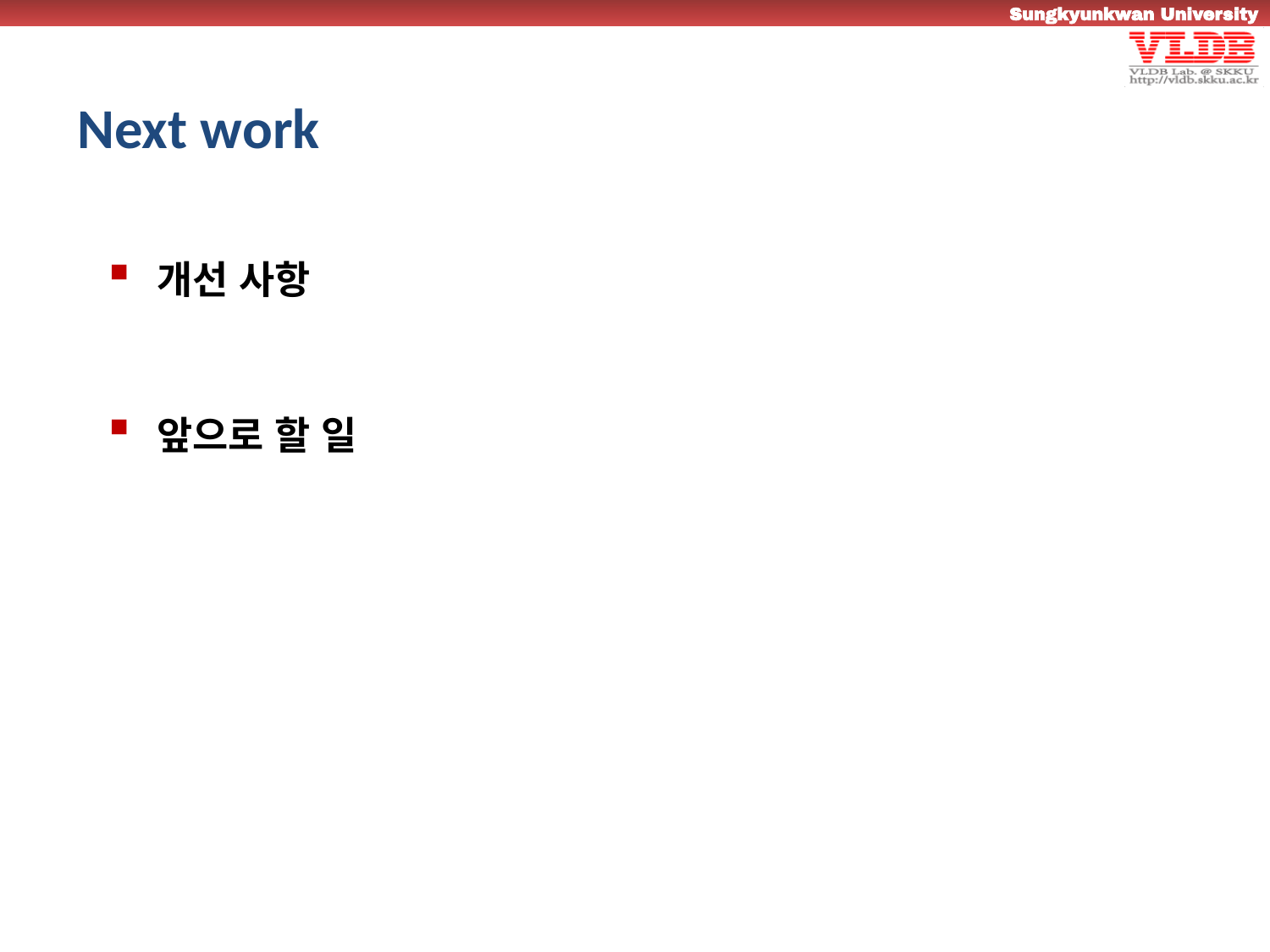

# Next work
개선 사항

앞으로 할 일